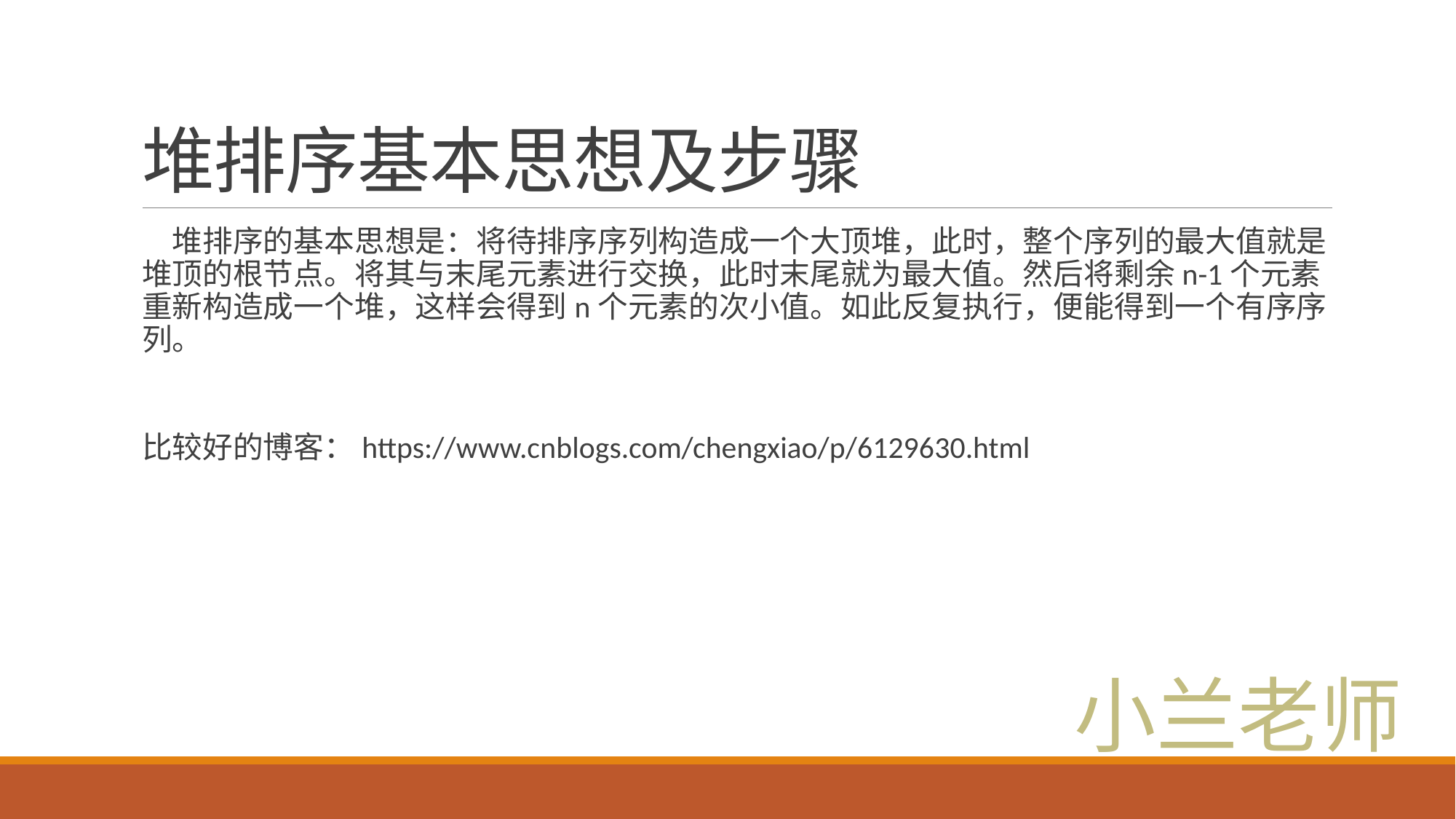

# 堆排序基本思想及步骤
　堆排序的基本思想是：将待排序序列构造成一个大顶堆，此时，整个序列的最大值就是堆顶的根节点。将其与末尾元素进行交换，此时末尾就为最大值。然后将剩余n-1个元素重新构造成一个堆，这样会得到n个元素的次小值。如此反复执行，便能得到一个有序序列。

比较好的博客：https://www.cnblogs.com/chengxiao/p/6129630.html